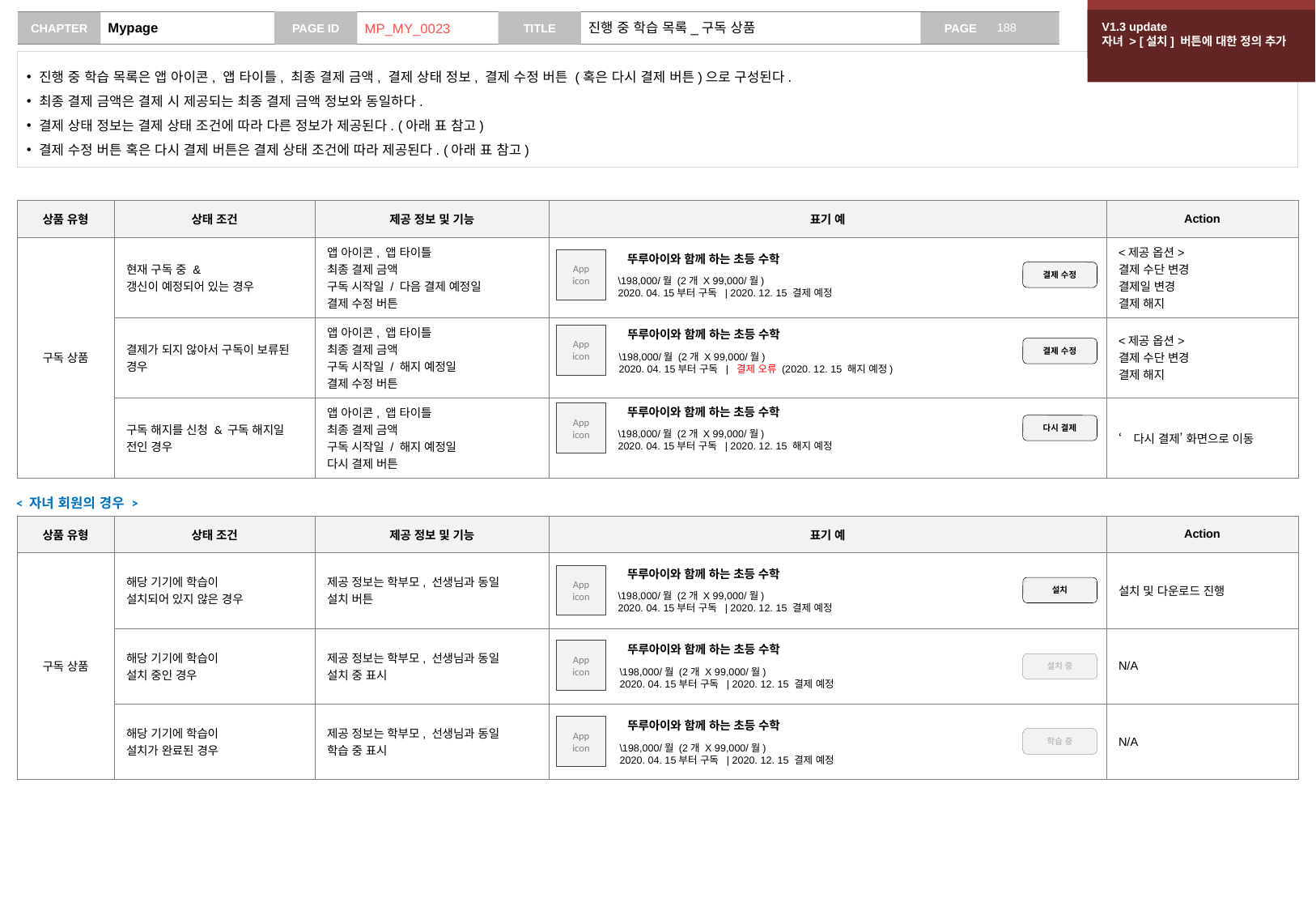

v0.9 update
학습 관리 목록 정리

V1.3 update
자녀 > [설치] 버튼에 대한 정의 추가

# Mypage
MP_MY_0023
진행 중 학습 목록_구독 상품
진행 중 학습 목록은 앱 아이콘, 앱 타이틀, 최종 결제 금액, 결제 상태 정보, 결제 수정 버튼 (혹은 다시 결제 버튼)으로 구성된다.
최종 결제 금액은 결제 시 제공되는 최종 결제 금액 정보와 동일하다.
결제 상태 정보는 결제 상태 조건에 따라 다른 정보가 제공된다. (아래 표 참고)
결제 수정 버튼 혹은 다시 결제 버튼은 결제 상태 조건에 따라 제공된다. (아래 표 참고)
| 상품 유형 | 상태 조건 | 제공 정보 및 기능 | 표기 예 | Action |
| --- | --- | --- | --- | --- |
| 구독 상품 | 현재 구독 중 & 갱신이 예정되어 있는 경우 | 앱 아이콘, 앱 타이틀 최종 결제 금액 구독 시작일 / 다음 결제 예정일 결제 수정 버튼 |  | <제공 옵션> 결제 수단 변경 결제일 변경 결제 해지 |
|  | 결제가 되지 않아서 구독이 보류된 경우 | 앱 아이콘, 앱 타이틀 최종 결제 금액 구독 시작일 / 해지 예정일 결제 수정 버튼 |  | <제공 옵션> 결제 수단 변경 결제 해지 |
|  | 구독 해지를 신청 & 구독 해지일 전인 경우 | 앱 아이콘, 앱 타이틀 최종 결제 금액 구독 시작일 / 해지 예정일 다시 결제 버튼 |  | ‘다시 결제’ 화면으로 이동 |
App
icon
뚜루아이와 함께 하는 초등 수학
결제 수정
\198,000/월 (2개 X 99,000/월)
2020. 04. 15부터 구독  | 2020. 12. 15 결제 예정
App
icon
뚜루아이와 함께 하는 초등 수학
결제 수정
\198,000/월 (2개 X 99,000/월)
2020. 04. 15부터 구독  |  결제 오류 (2020. 12. 15 해지 예정)
App
icon
뚜루아이와 함께 하는 초등 수학
다시 결제
\198,000/월 (2개 X 99,000/월)
2020. 04. 15부터 구독  | 2020. 12. 15 해지 예정
< 자녀 회원의 경우 >
| 상품 유형 | 상태 조건 | 제공 정보 및 기능 | 표기 예 | Action |
| --- | --- | --- | --- | --- |
| 구독 상품 | 해당 기기에 학습이 설치되어 있지 않은 경우 | 제공 정보는 학부모, 선생님과 동일 설치 버튼 |  | 설치 및 다운로드 진행 |
|  | 해당 기기에 학습이 설치 중인 경우 | 제공 정보는 학부모, 선생님과 동일 설치 중 표시 |  | N/A |
|  | 해당 기기에 학습이 설치가 완료된 경우 | 제공 정보는 학부모, 선생님과 동일 학습 중 표시 |  | N/A |
App
icon
뚜루아이와 함께 하는 초등 수학
설치
\198,000/월 (2개 X 99,000/월)
2020. 04. 15부터 구독  | 2020. 12. 15 결제 예정
App
icon
뚜루아이와 함께 하는 초등 수학
설치 중
\198,000/월 (2개 X 99,000/월)
2020. 04. 15부터 구독  | 2020. 12. 15 결제 예정
App
icon
뚜루아이와 함께 하는 초등 수학
학습 중
\198,000/월 (2개 X 99,000/월)
2020. 04. 15부터 구독  | 2020. 12. 15 결제 예정